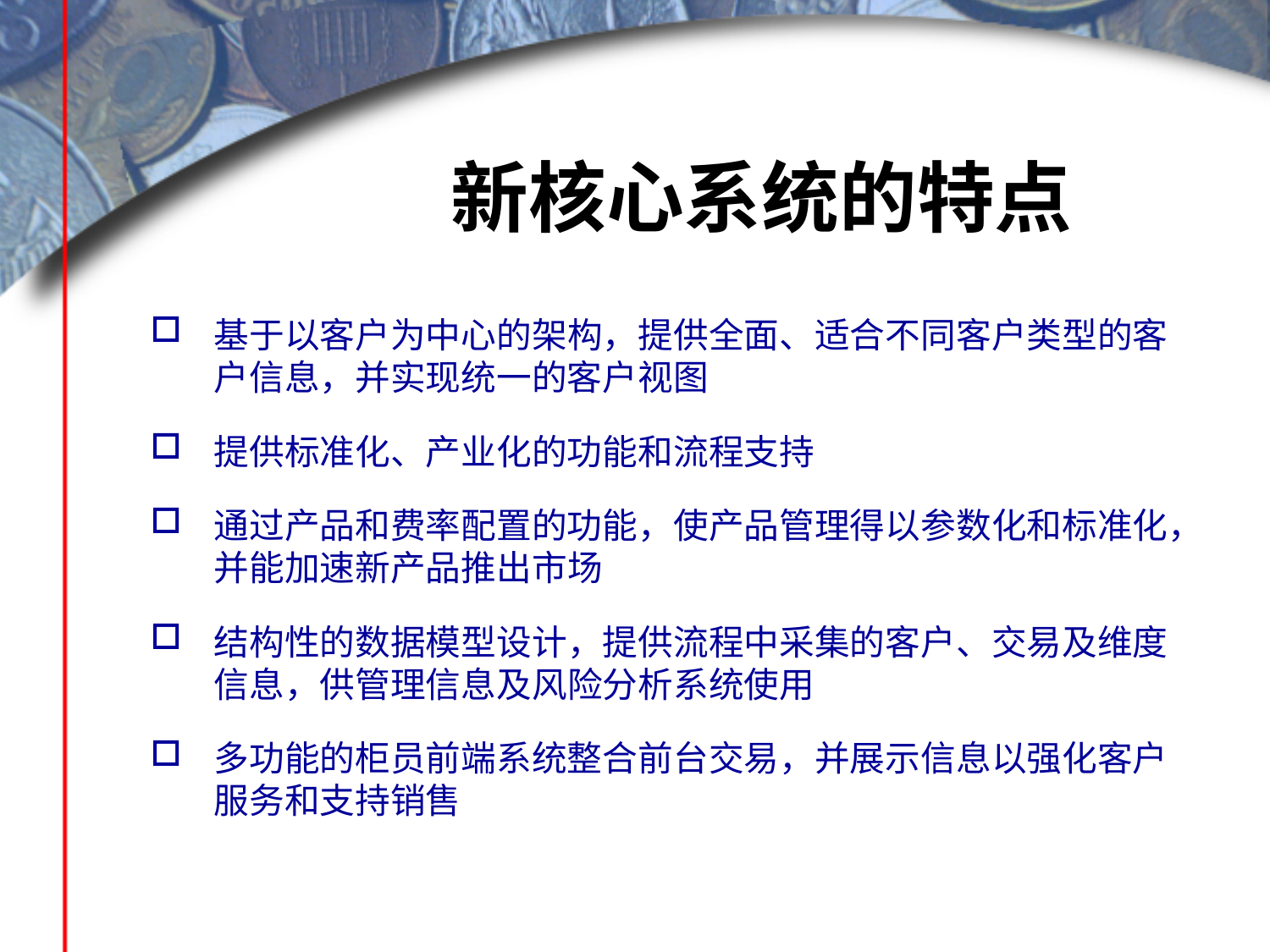

# 新核心系统的特点
基于以客户为中心的架构，提供全面、适合不同客户类型的客户信息，并实现统一的客户视图
提供标准化、产业化的功能和流程支持
通过产品和费率配置的功能，使产品管理得以参数化和标准化，并能加速新产品推出市场
结构性的数据模型设计，提供流程中采集的客户、交易及维度信息，供管理信息及风险分析系统使用
多功能的柜员前端系统整合前台交易，并展示信息以强化客户服务和支持销售